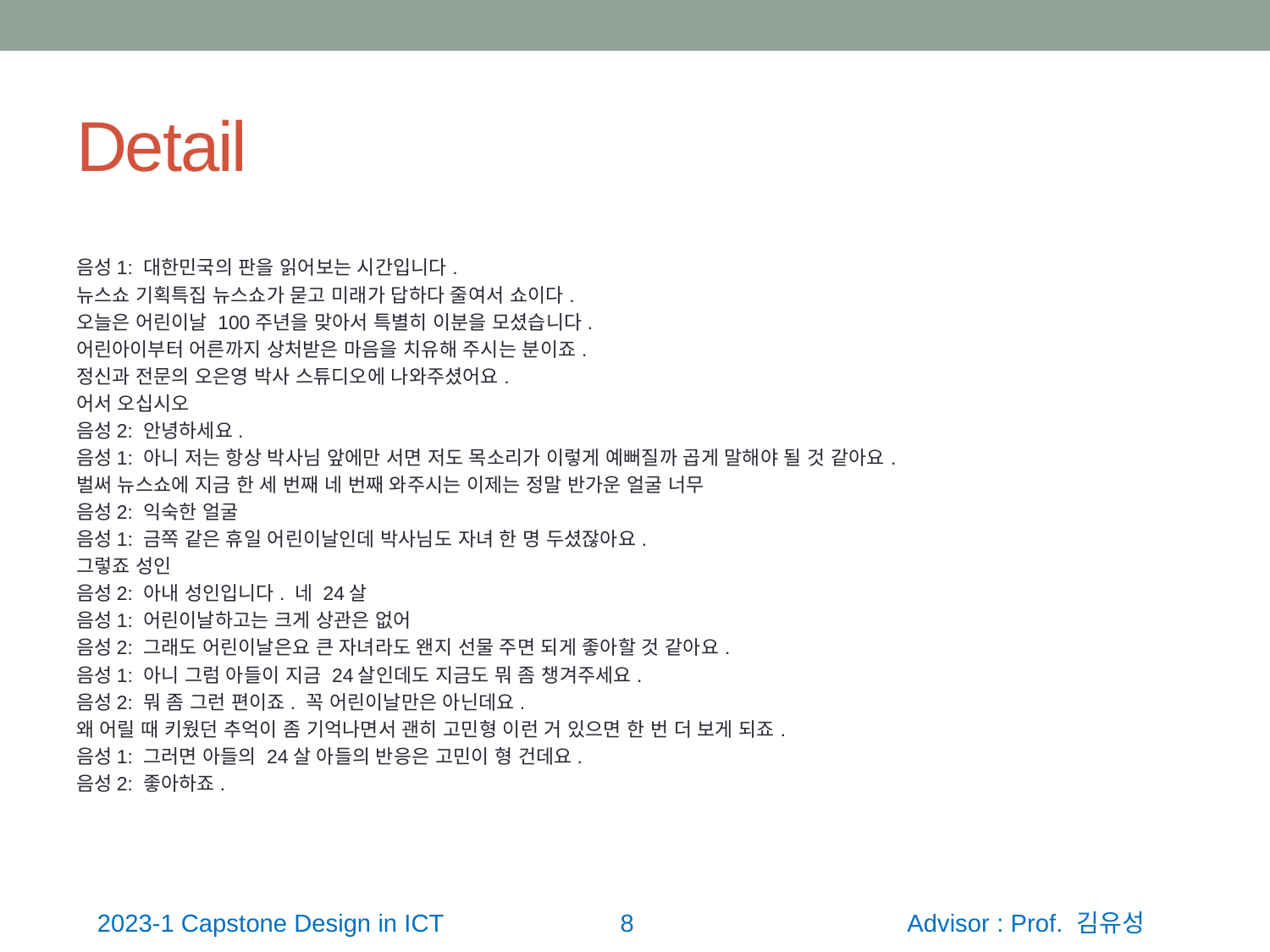

# Detail

음성1: 대한민국의 판을 읽어보는 시간입니다.
뉴스쇼 기획특집 뉴스쇼가 묻고 미래가 답하다 줄여서 쇼이다.
오늘은 어린이날 100주년을 맞아서 특별히 이분을 모셨습니다.
어린아이부터 어른까지 상처받은 마음을 치유해 주시는 분이죠.
정신과 전문의 오은영 박사 스튜디오에 나와주셨어요.
어서 오십시오
음성2: 안녕하세요.
음성1: 아니 저는 항상 박사님 앞에만 서면 저도 목소리가 이렇게 예뻐질까 곱게 말해야 될 것 같아요.
벌써 뉴스쇼에 지금 한 세 번째 네 번째 와주시는 이제는 정말 반가운 얼굴 너무
음성2: 익숙한 얼굴
음성1: 금쪽 같은 휴일 어린이날인데 박사님도 자녀 한 명 두셨잖아요.
그렇죠 성인
음성2: 아내 성인입니다. 네 24살
음성1: 어린이날하고는 크게 상관은 없어
음성2: 그래도 어린이날은요 큰 자녀라도 왠지 선물 주면 되게 좋아할 것 같아요.
음성1: 아니 그럼 아들이 지금 24살인데도 지금도 뭐 좀 챙겨주세요.
음성2: 뭐 좀 그런 편이죠. 꼭 어린이날만은 아닌데요.
왜 어릴 때 키웠던 추억이 좀 기억나면서 괜히 고민형 이런 거 있으면 한 번 더 보게 되죠.
음성1: 그러면 아들의 24살 아들의 반응은 고민이 형 건데요.
음성2: 좋아하죠.